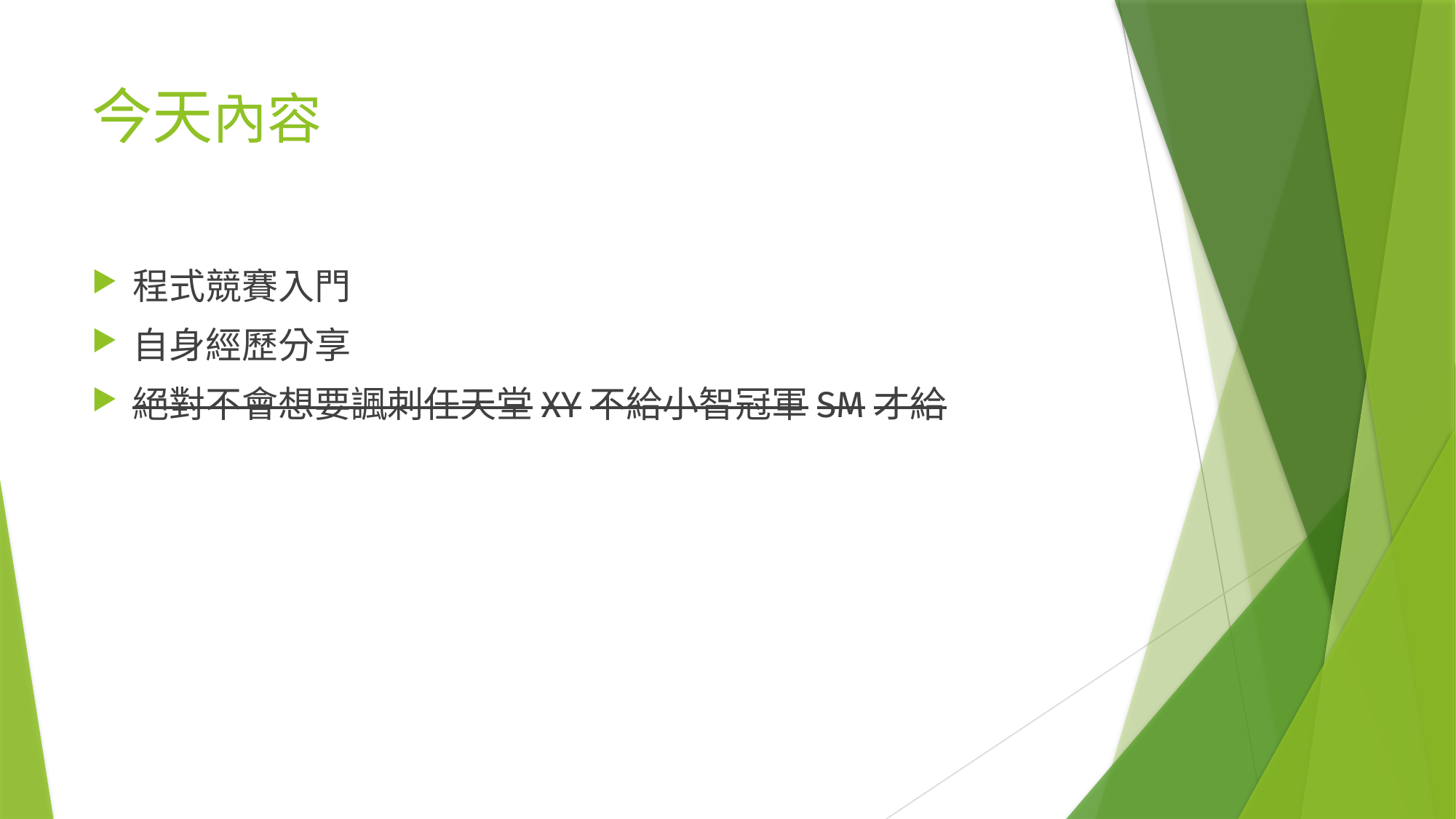

# 今天內容
程式競賽入門
自身經歷分享
絕對不會想要諷刺任天堂XY不給小智冠軍SM才給